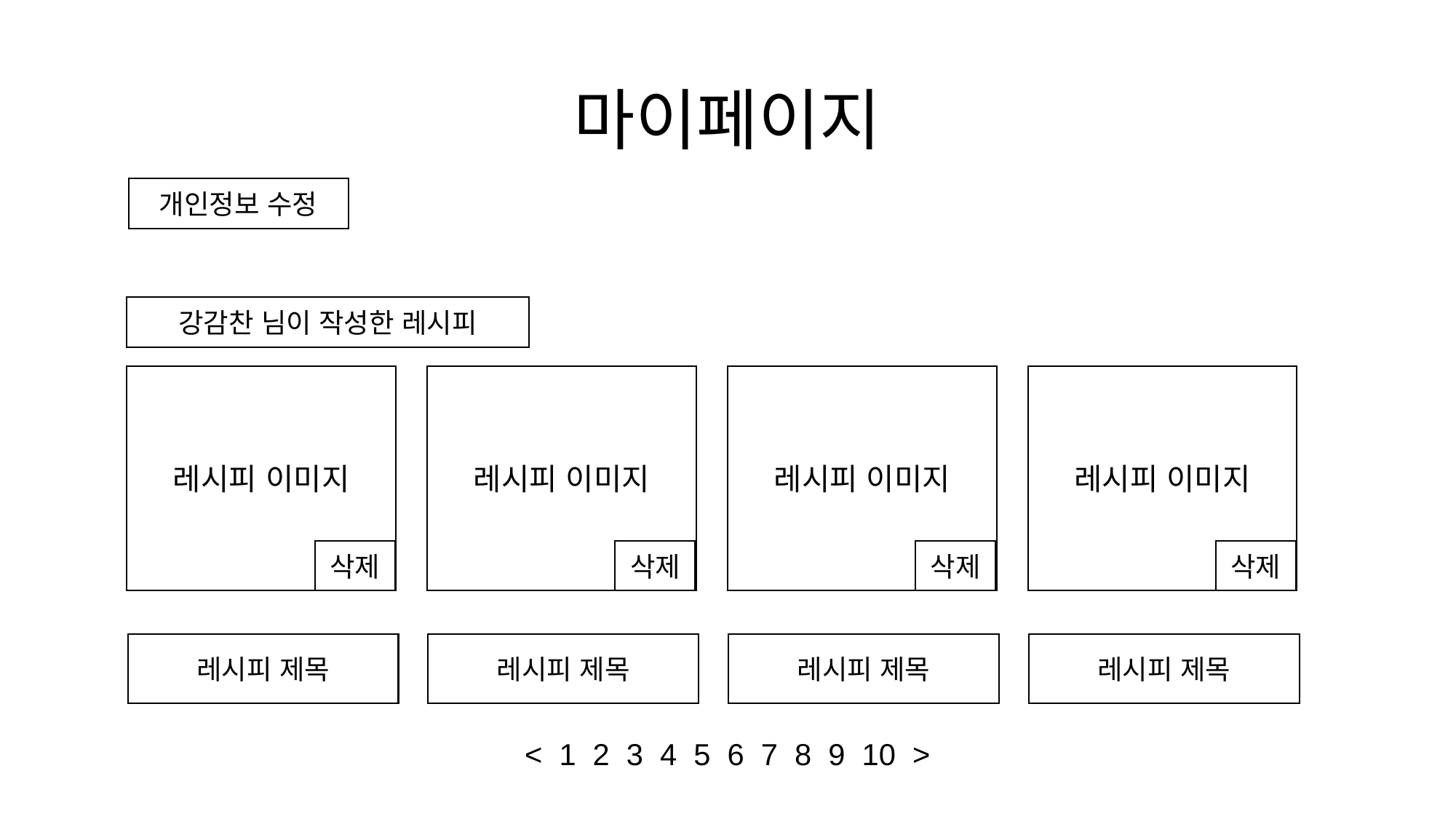

# 마이페이지
개인정보 수정
강감찬 님이 작성한 레시피
레시피 이미지
레시피 이미지
레시피 이미지
레시피 이미지
삭제
삭제
삭제
삭제
레시피 제목
레시피 제목
레시피 제목
레시피 제목
<  1  2  3  4  5  6  7  8  9  10  >